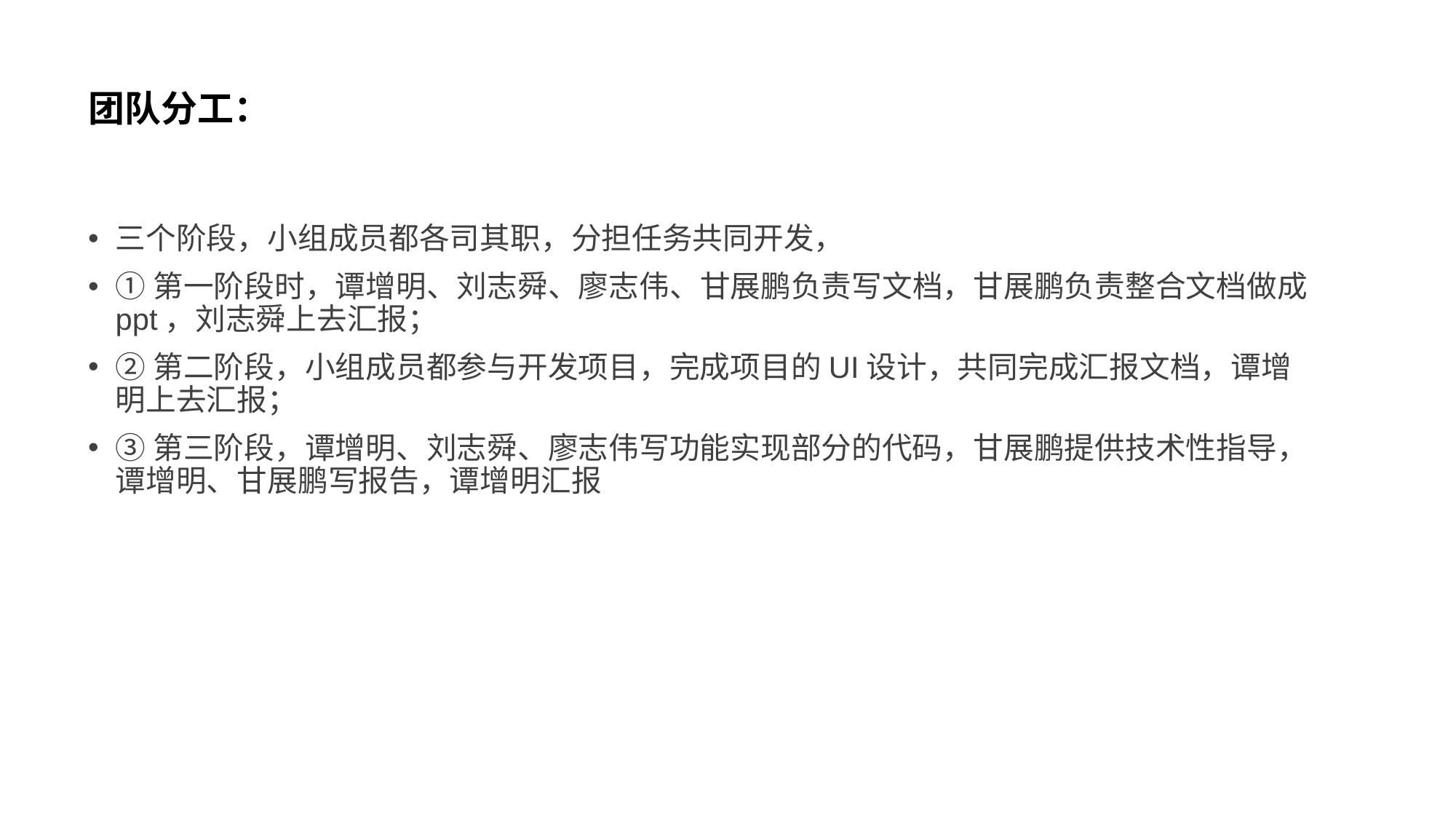

# 团队分工：
三个阶段，小组成员都各司其职，分担任务共同开发，
①第一阶段时，谭增明、刘志舜、廖志伟、甘展鹏负责写文档，甘展鹏负责整合文档做成ppt，刘志舜上去汇报；
②第二阶段，小组成员都参与开发项目，完成项目的UI设计，共同完成汇报文档，谭增明上去汇报；
③第三阶段，谭增明、刘志舜、廖志伟写功能实现部分的代码，甘展鹏提供技术性指导，谭增明、甘展鹏写报告，谭增明汇报